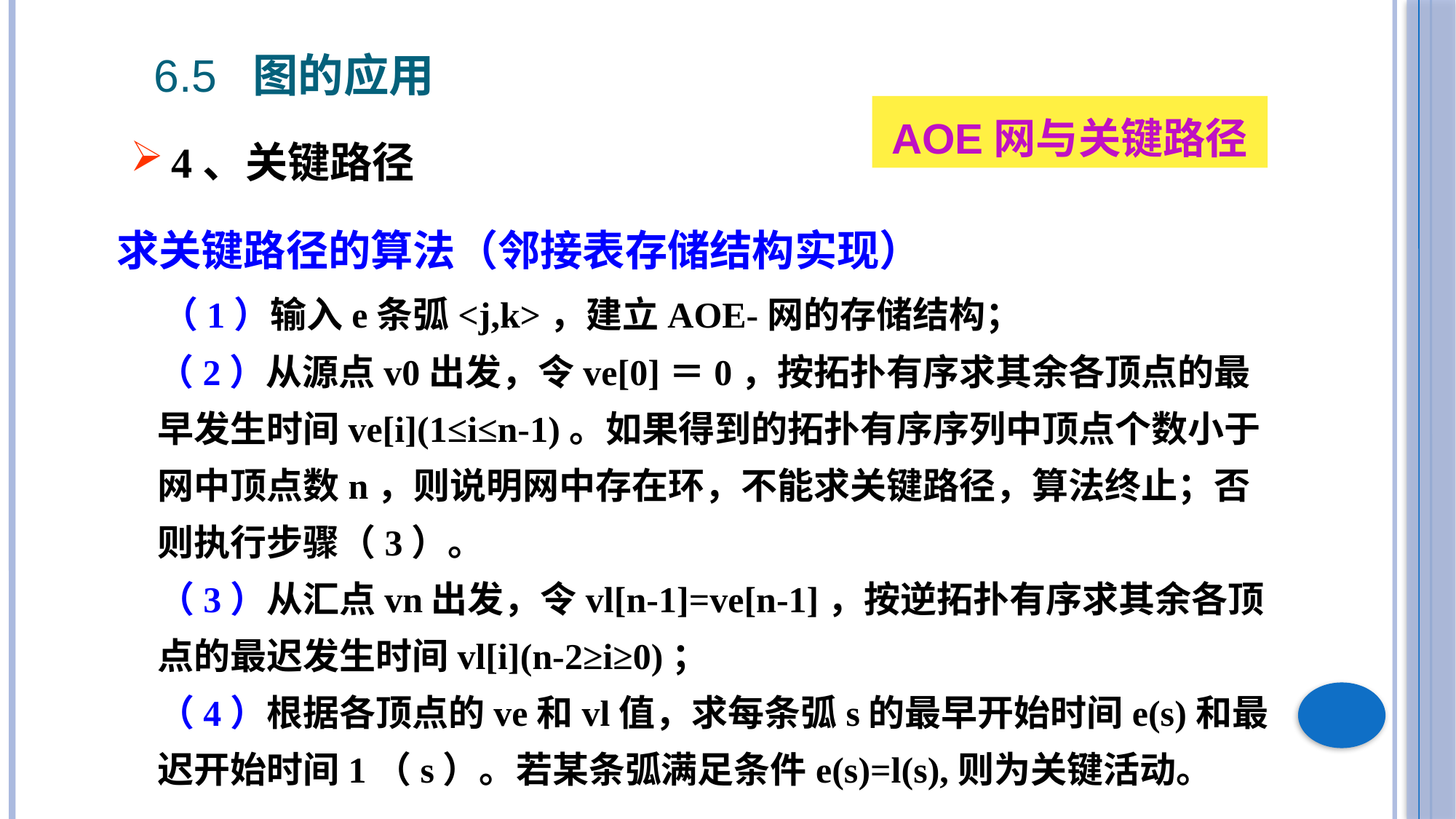

6.5  图的应用
AOE网与关键路径
4、关键路径

求关键路径的算法（邻接表存储结构实现）
    （1）输入e条弧<j,k>，建立AOE-网的存储结构；
	（2）从源点v0出发，令ve[0]＝0，按拓扑有序求其余各顶点的最早发生时间ve[i](1≤i≤n-1)。如果得到的拓扑有序序列中顶点个数小于网中顶点数n，则说明网中存在环，不能求关键路径，算法终止；否则执行步骤（3）。
    （3）从汇点vn出发，令vl[n-1]=ve[n-1]，按逆拓扑有序求其余各顶点的最迟发生时间vl[i](n-2≥i≥0)；
    （4）根据各顶点的ve和vl值，求每条弧s的最早开始时间e(s)和最迟开始时间1（s）。若某条弧满足条件e(s)=l(s),则为关键活动。